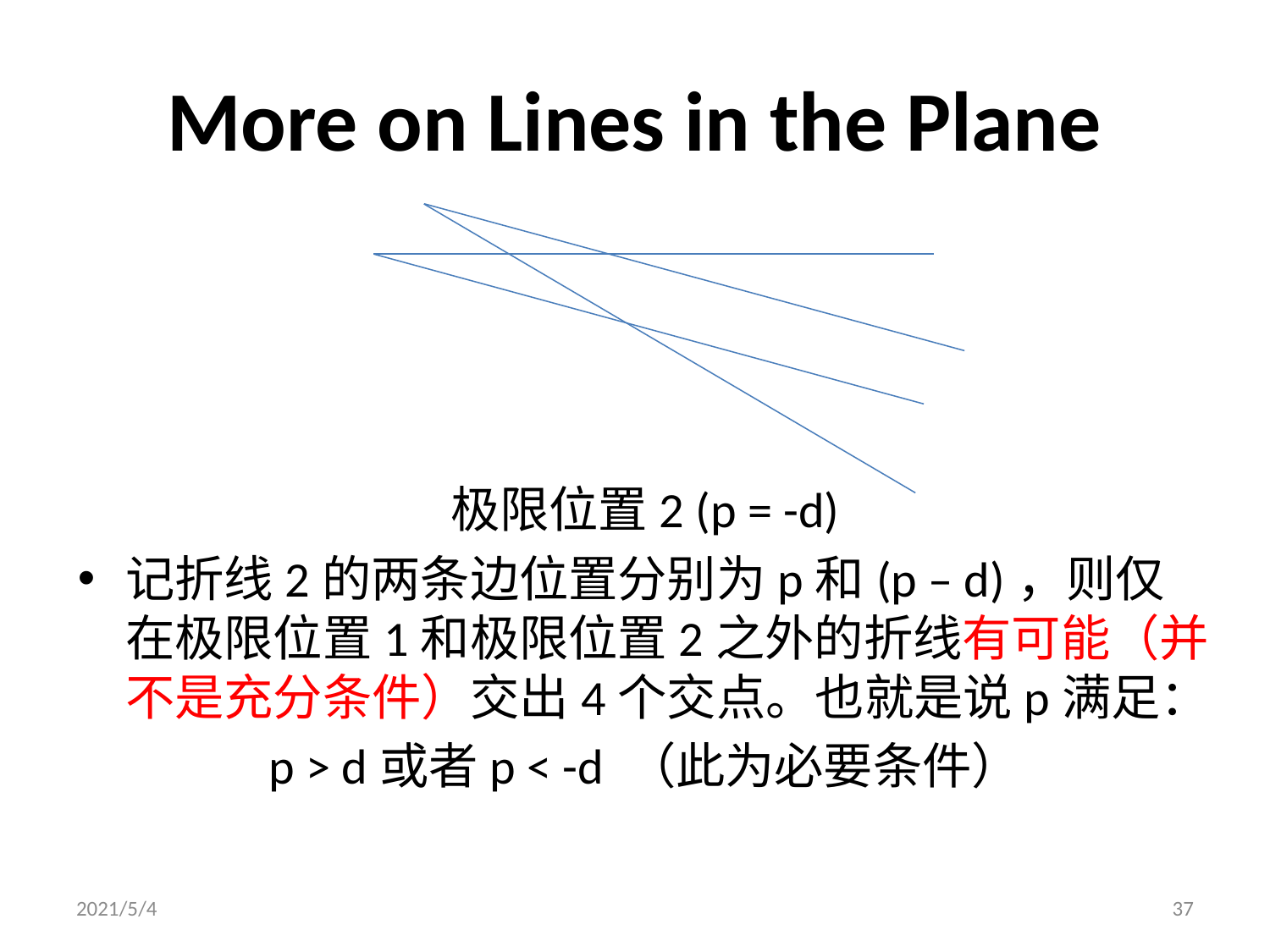

# More on Lines in the Plane

极限位置2 (p = -d)
记折线2的两条边位置分别为p和(p – d)，则仅在极限位置1和极限位置2之外的折线有可能（并不是充分条件）交出4个交点。也就是说p满足：
p > d或者p < -d （此为必要条件）

2021/5/4
37